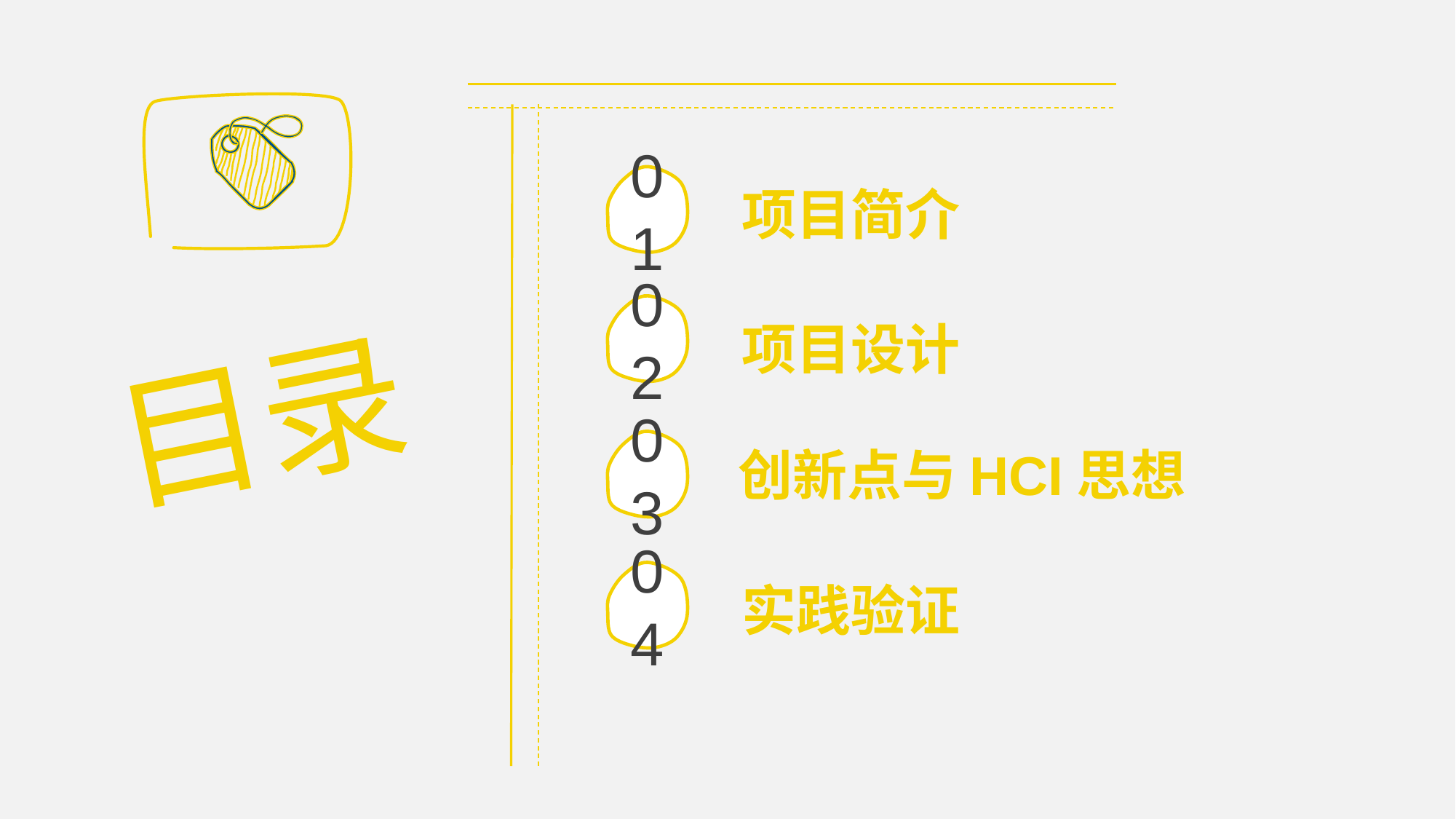

01
项目简介
02
项目设计
目录
03
创新点与HCI思想
04
实践验证